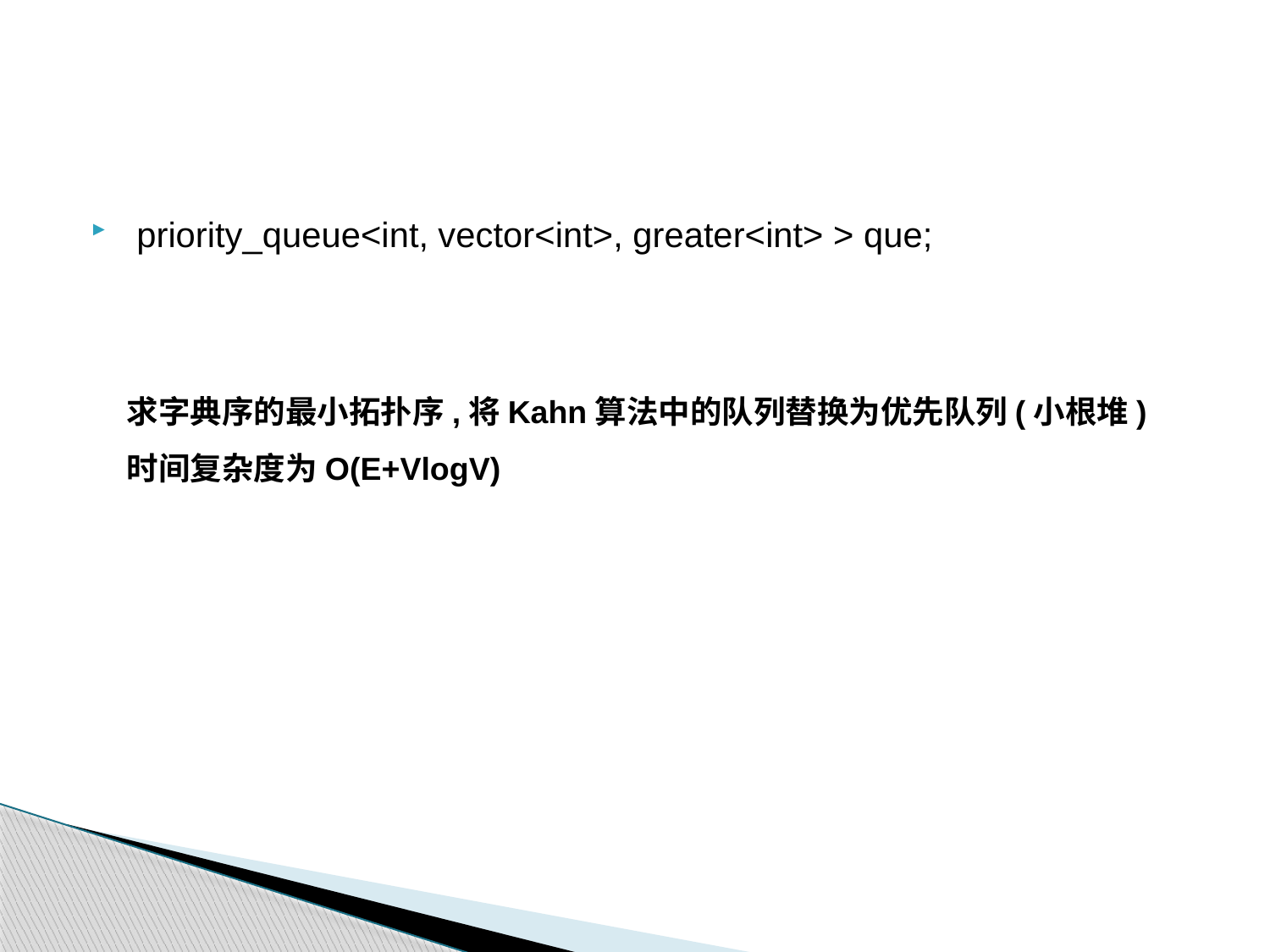

#
 priority_queue<int, vector<int>, greater<int> > que;

求字典序的最小拓扑序,将Kahn算法中的队列替换为优先队列(小根堆)
时间复杂度为O(E+VlogV)